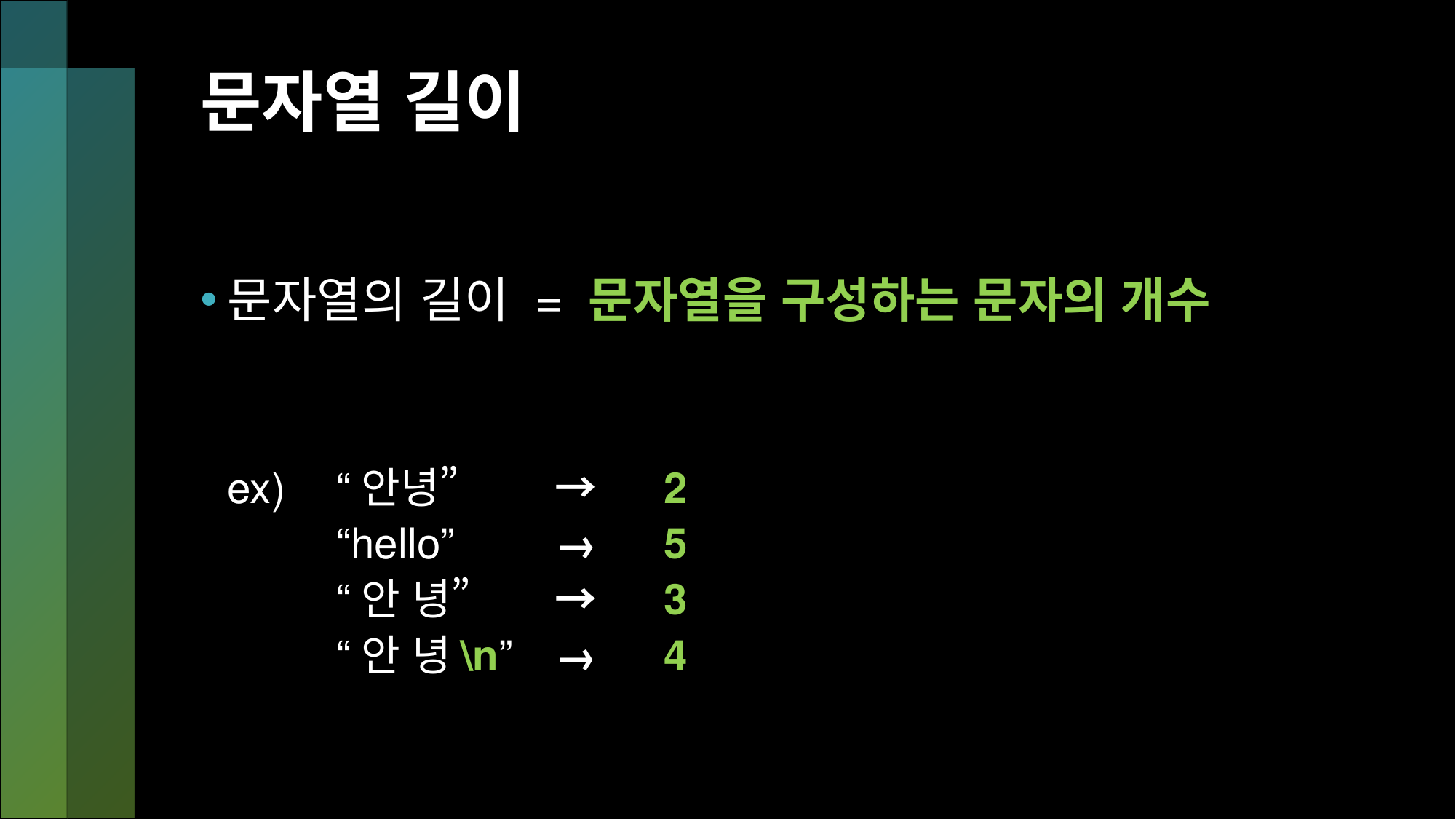

# 문자열 길이
문자열의 길이 = 문자열을 구성하는 문자의 개수
ex)	“안녕” 	→ 	2
	“hello” 	→ 	5
	“안 녕” 	→ 	3
	“안 녕\n” 	→ 	4